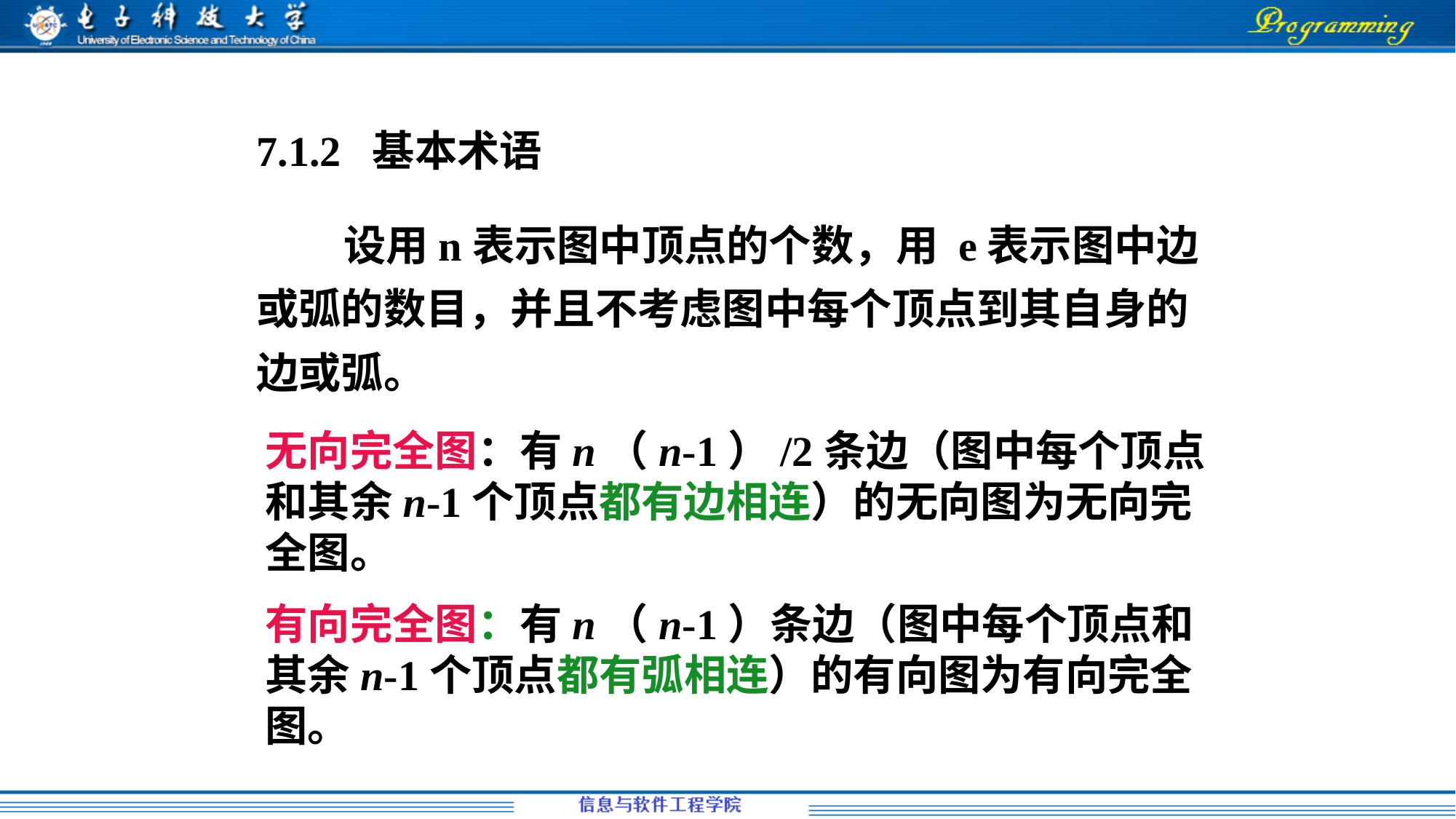

7.1.2  基本术语
        设用n表示图中顶点的个数，用 e表示图中边或弧的数目，并且不考虑图中每个顶点到其自身的边或弧。
无向完全图：有n（n-1）/2条边（图中每个顶点和其余n-1个顶点都有边相连）的无向图为无向完全图。
有向完全图：有n（n-1）条边（图中每个顶点和其余n-1个顶点都有弧相连）的有向图为有向完全图。